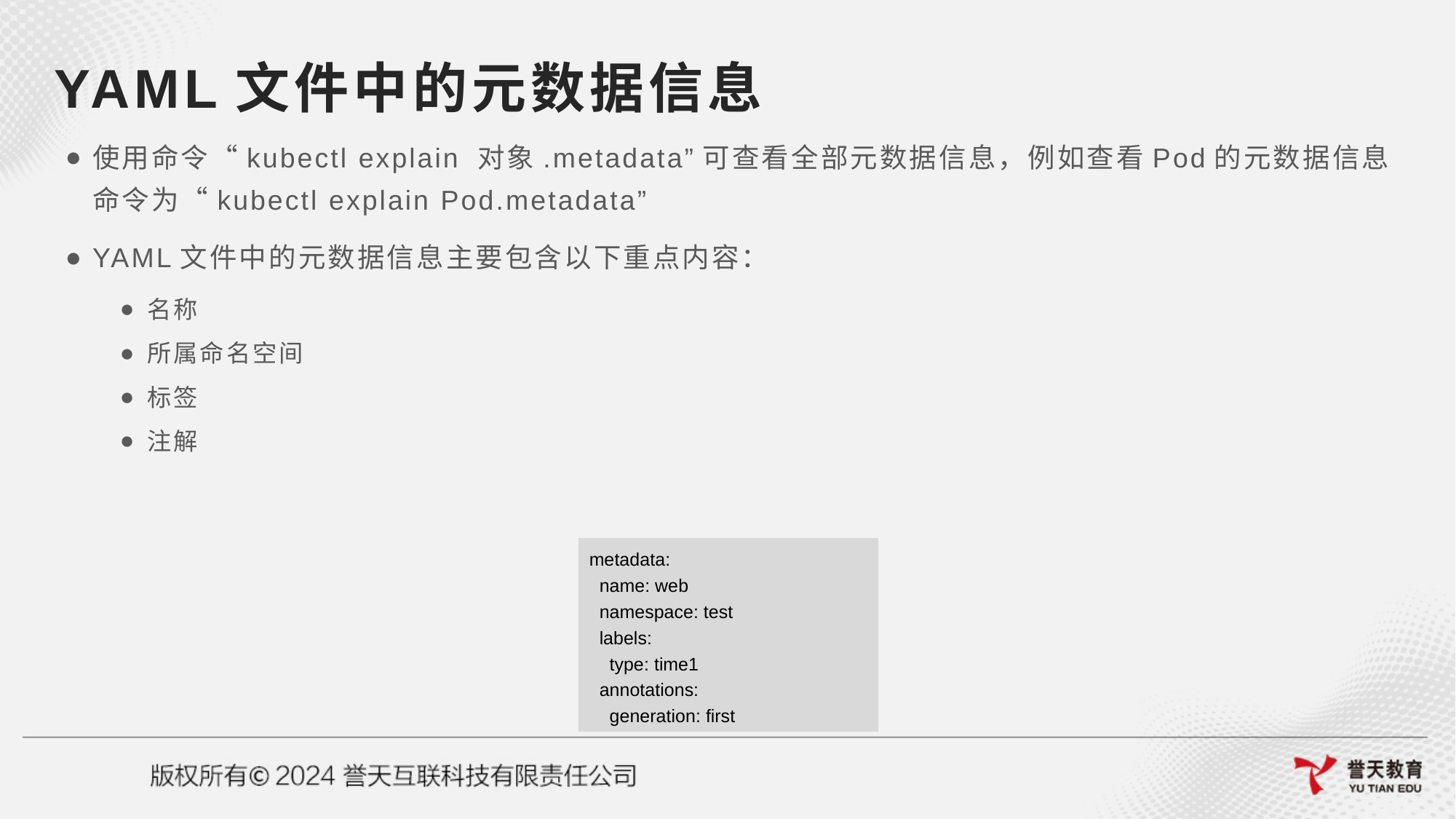

# YAML文件中的元数据信息
使用命令“kubectl explain 对象.metadata”可查看全部元数据信息，例如查看Pod的元数据信息命令为“kubectl explain Pod.metadata”
YAML文件中的元数据信息主要包含以下重点内容：
名称
所属命名空间
标签
注解
metadata:
  name: web
  namespace: test
  labels:
    type: time1
  annotations:
    generation: first